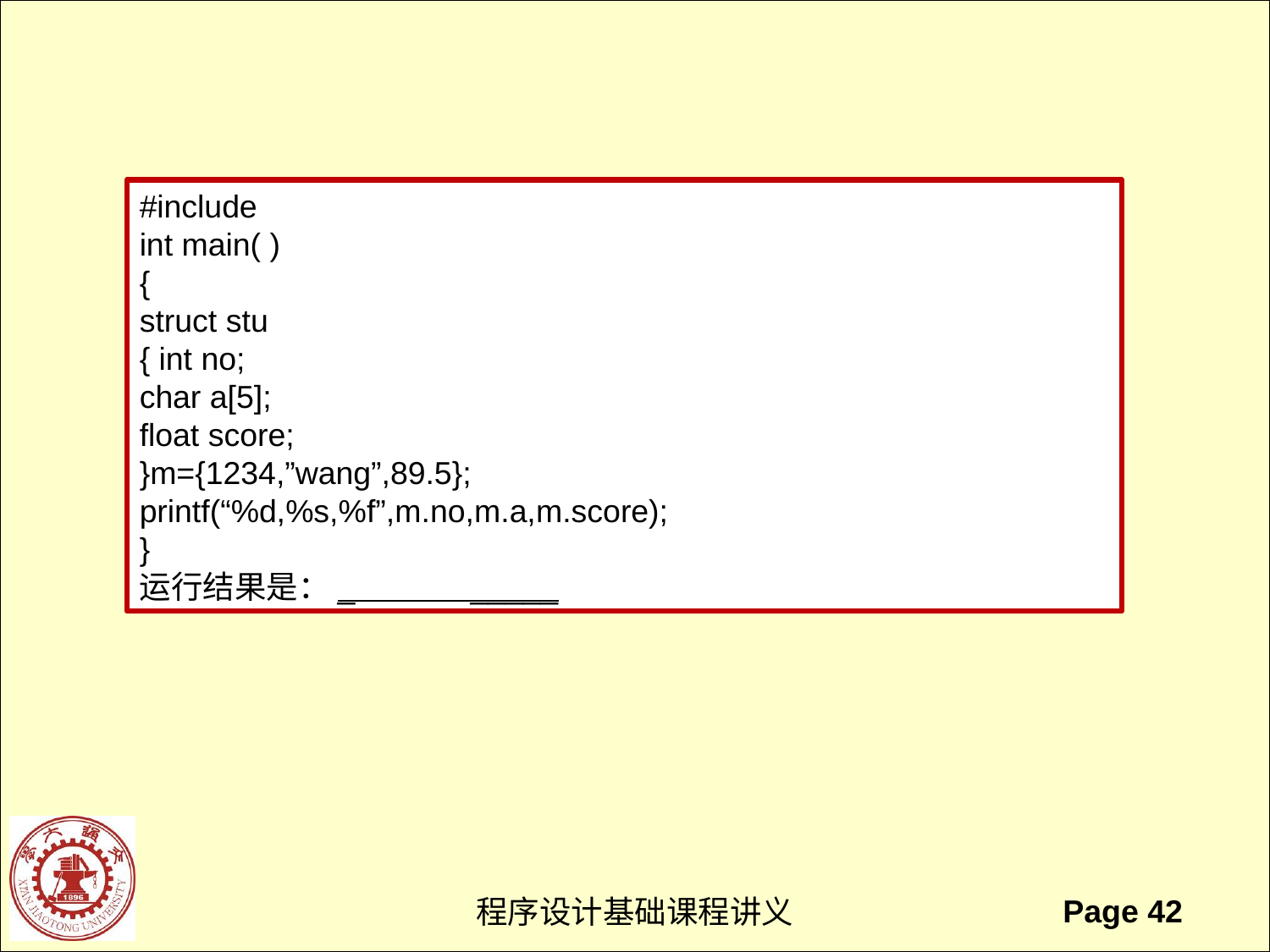

#include
int main( )
{
struct stu
{ int no;
char a[5];
float score;
}m={1234,”wang”,89.5};
printf(“%d,%s,%f”,m.no,m.a,m.score);
}
运行结果是：_             _____
1234, wang,89.5